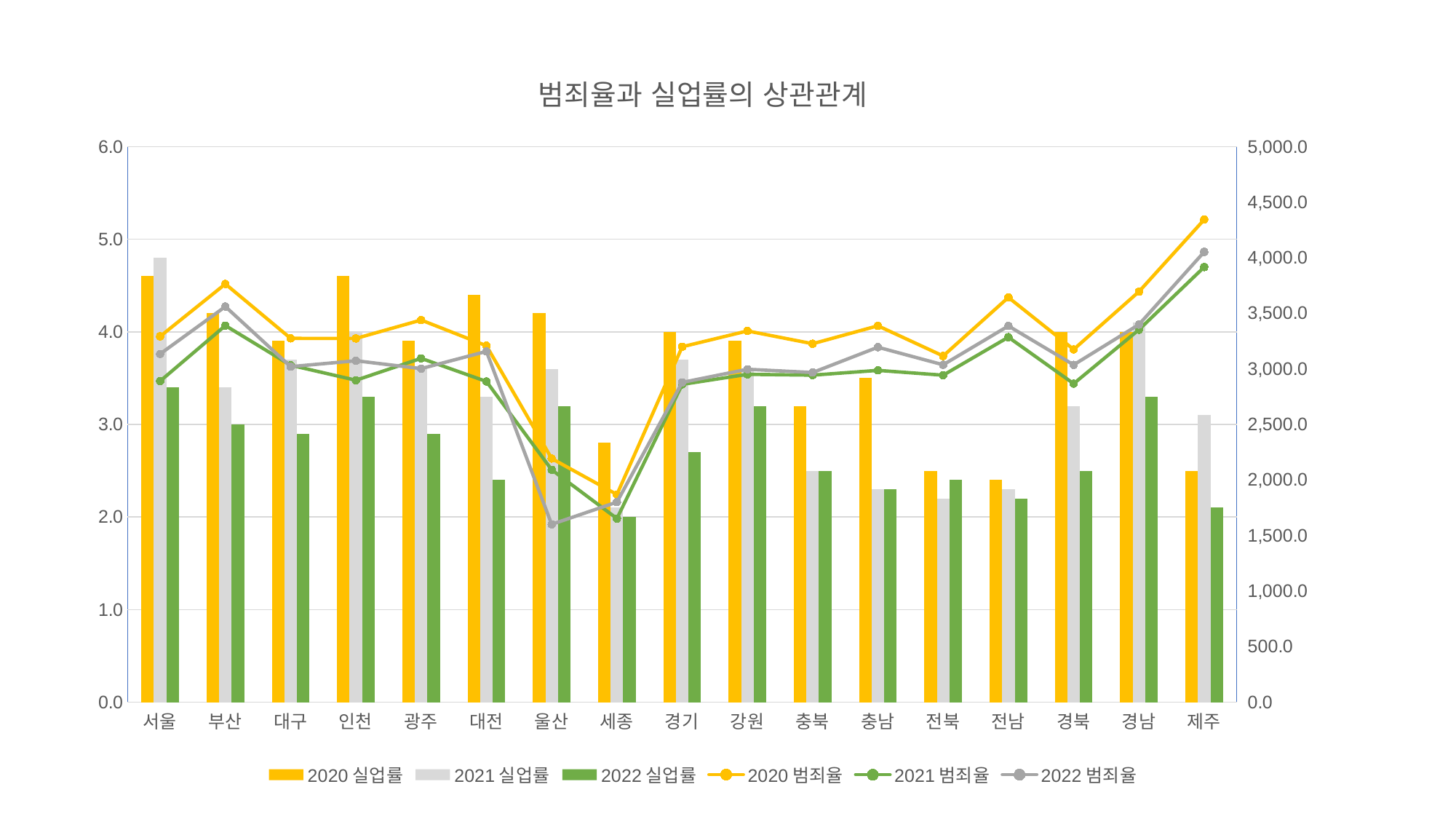

### Chart: 범죄율과 실업률의 상관관계

| Category | 2020실업률 | 2021실업률 | 2022실업률 | 2020범죄율 | 2021범죄율 | 2022범죄율 |
|---|---|---|---|---|---|---|
| 서울 | 4.6 | 4.8 | 3.4 | 3292.4 | 2890.1 | 3134.2 |
| 부산 | 4.2 | 3.4 | 3.0 | 3764.0 | 3389.4 | 3560.5 |
| 대구 | 3.9 | 3.7 | 2.9 | 3274.2 | 3032.6 | 3020.1 |
| 인천 | 4.6 | 4.0 | 3.3 | 3273.7 | 2897.6 | 3072.9 |
| 광주 | 3.9 | 3.6 | 2.9 | 3439.1 | 3094.5 | 3002.2 |
| 대전 | 4.4 | 3.3 | 2.4 | 3207.9 | 2886.6 | 3156.8 |
| 울산 | 4.2 | 3.6 | 3.2 | 2192.8 | 2091.9 | 1600.5 |
| 세종 | 2.8 | 2.1 | 2.0 | 1869.1 | 1652.9 | 1800.6 |
| 경기 | 4.0 | 3.7 | 2.7 | 3198.7 | 2860.2 | 2878.1 |
| 강원 | 3.9 | 3.6 | 3.2 | 3340.9 | 2950.8 | 2996.3 |
| 충북 | 3.2 | 2.5 | 2.5 | 3226.1 | 2943.5 | 2966.9 |
| 충남 | 3.5 | 2.3 | 2.3 | 3387.4 | 2986.4 | 3194.9 |
| 전북 | 2.5 | 2.2 | 2.4 | 3115.7 | 2943.0 | 3036.7 |
| 전남 | 2.4 | 2.3 | 2.2 | 3642.8 | 3284.9 | 3385.9 |
| 경북 | 4.0 | 3.2 | 2.5 | 3174.6 | 2866.8 | 3036.1 |
| 경남 | 4.0 | 4.1 | 3.3 | 3694.6 | 3352.3 | 3398.5 |
| 제주 | 2.5 | 3.1 | 2.1 | 4342.5 | 3915.6 | 4051.9 |